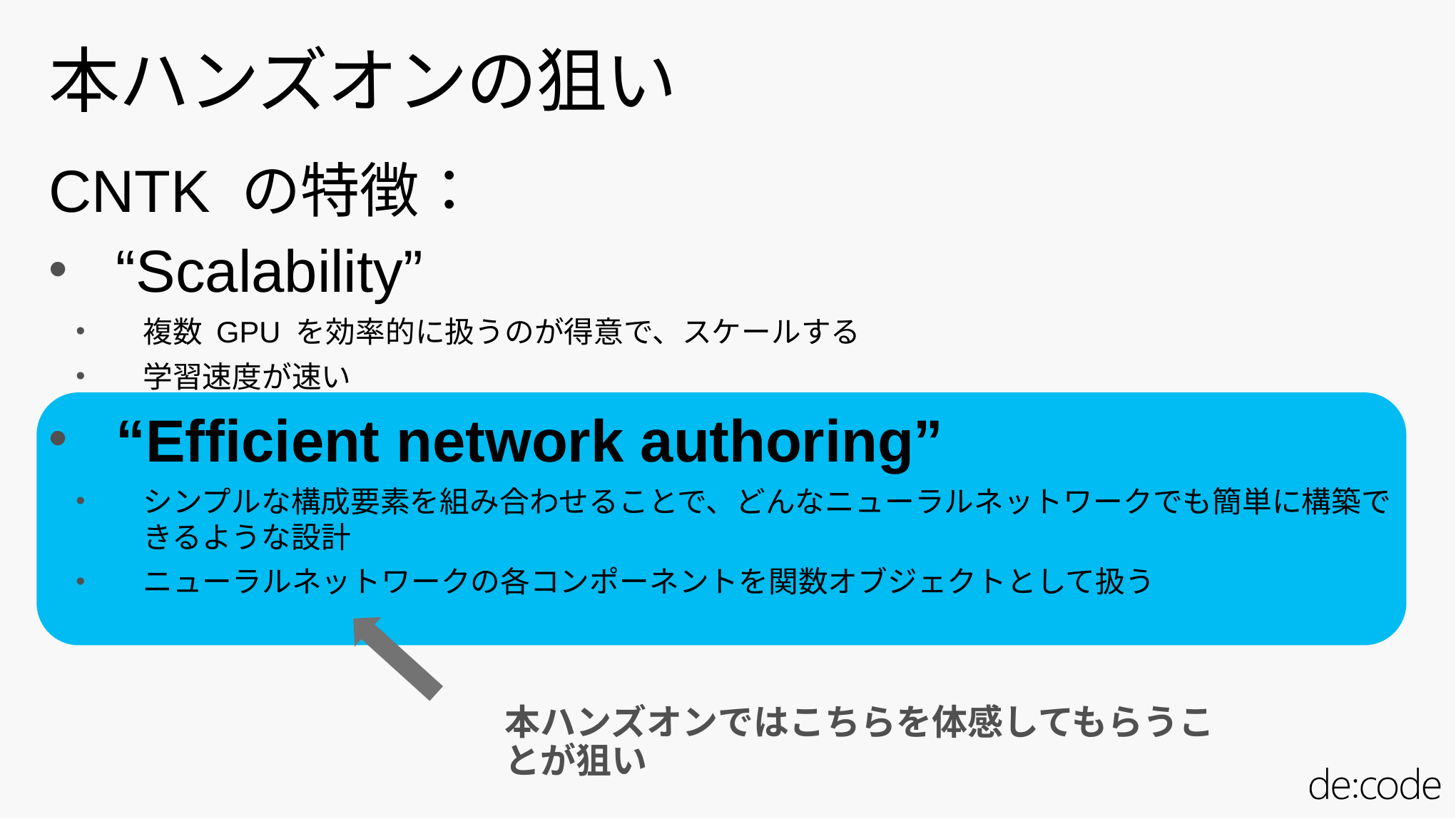

# 本ハンズオンの狙い
CNTK の特徴：
“Scalability”
複数 GPU を効率的に扱うのが得意で、スケールする
学習速度が速い
“Efficient network authoring”
シンプルな構成要素を組み合わせることで、どんなニューラルネットワークでも簡単に構築できるような設計
ニューラルネットワークの各コンポーネントを関数オブジェクトとして扱う

本ハンズオンではこちらを体感してもらうことが狙い